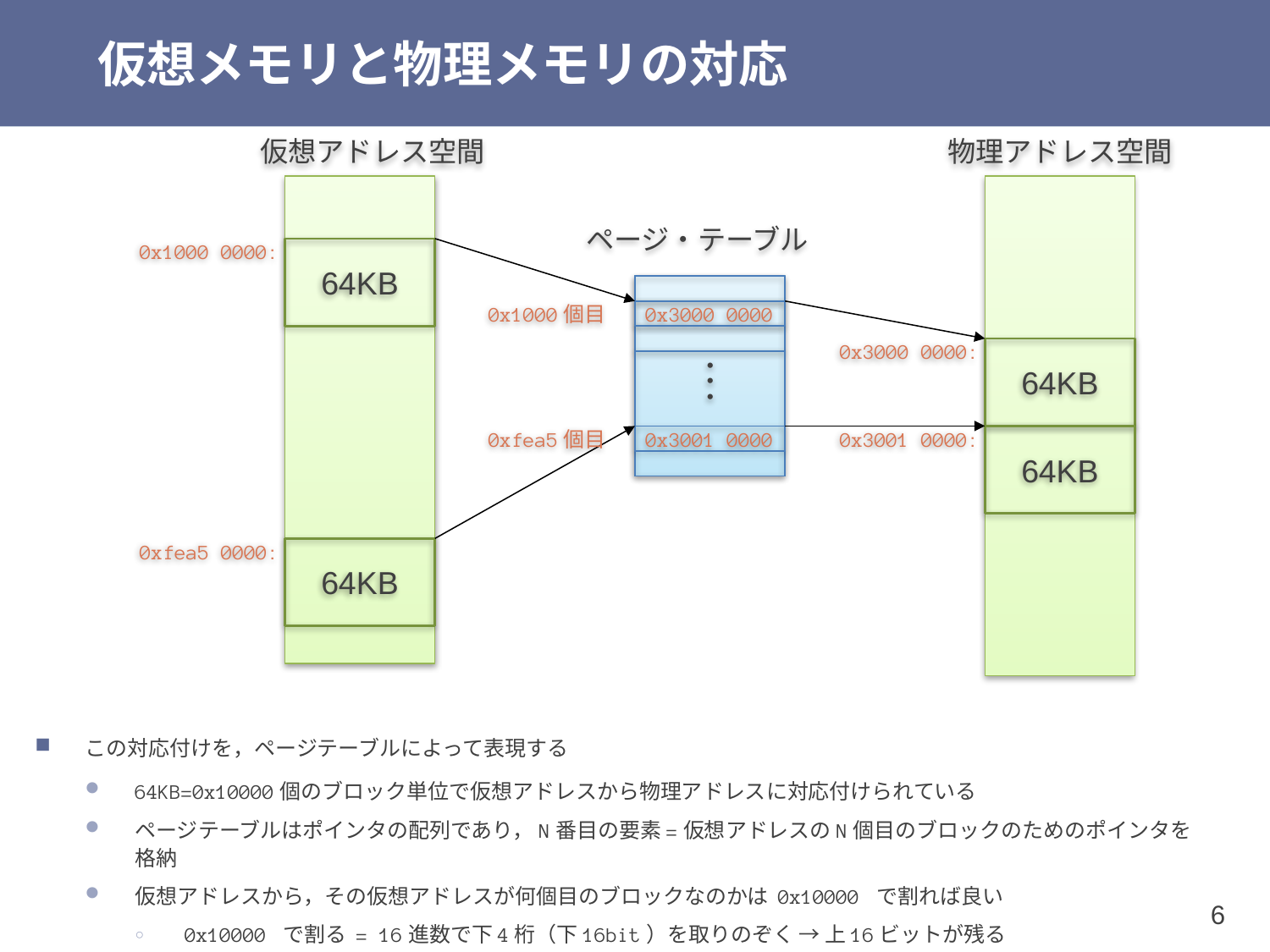

# 仮想メモリと物理メモリの対応
仮想アドレス空間
物理アドレス空間

ページ・テーブル
0x1000 0000:
64KB

0x1000個目

0x3000 0000

64KB
0x3000 0000:
･･･
0xfea5個目
0x3001 0000
0x3001 0000:
64KB
0xfea5 0000:
64KB
この対応付けを，ページテーブルによって表現する
64KB=0x10000個のブロック単位で仮想アドレスから物理アドレスに対応付けられている
ページテーブルはポインタの配列であり，N番目の要素=仮想アドレスのN個目のブロックのためのポインタを格納
仮想アドレスから，その仮想アドレスが何個目のブロックなのかは 0x10000 で割れば良い
0x10000 で割る = 16進数で下4桁（下16bit）を取りのぞく → 上16ビットが残る